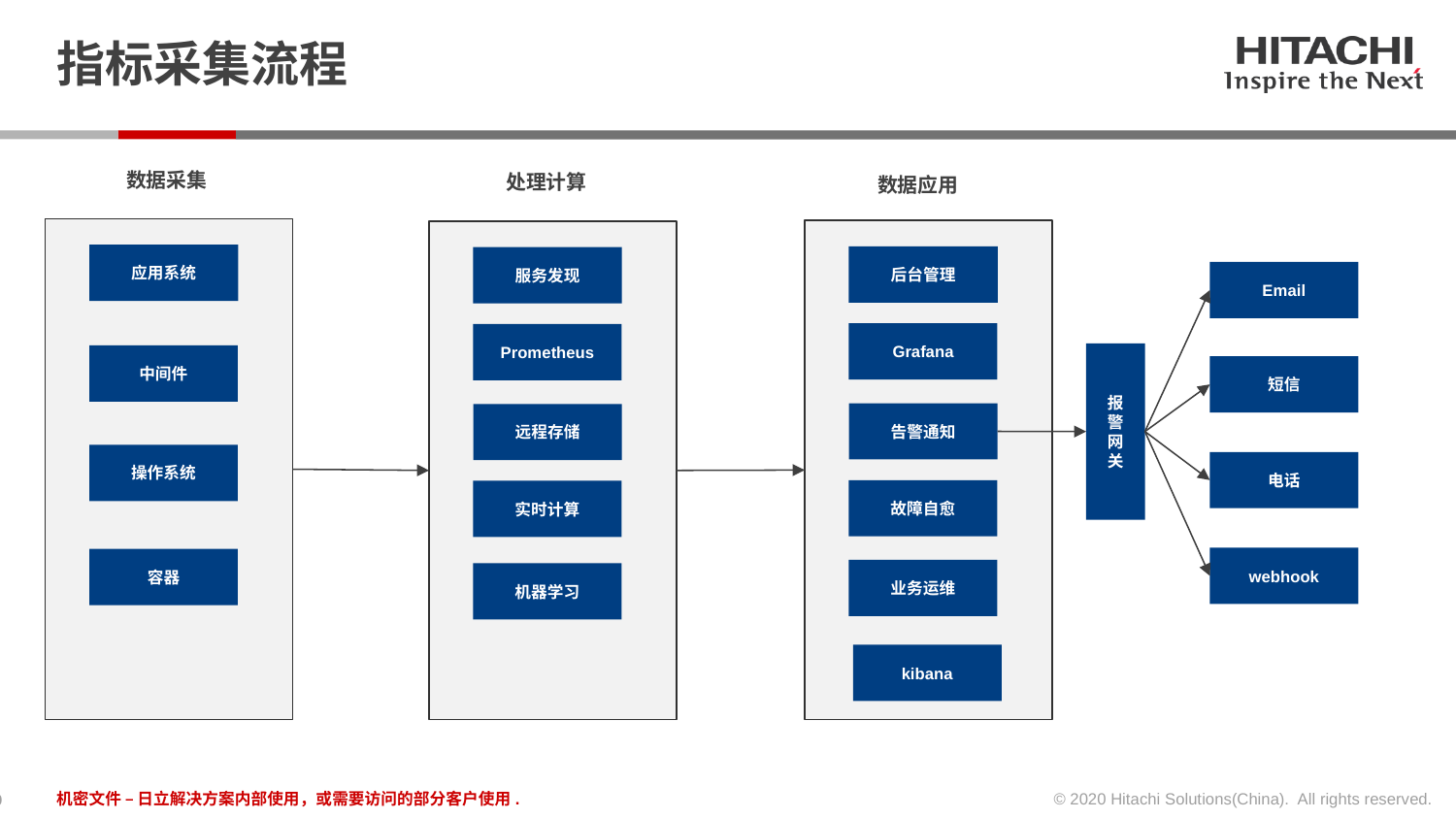

# 指标采集流程
数据采集
处理计算
数据应用

应用系统
后台管理
服务发现
Email
Grafana
Prometheus
报警网关
中间件
短信
告警通知
远程存储
操作系统
电话
故障自愈
实时计算
webhook
容器
业务运维
机器学习
kibana